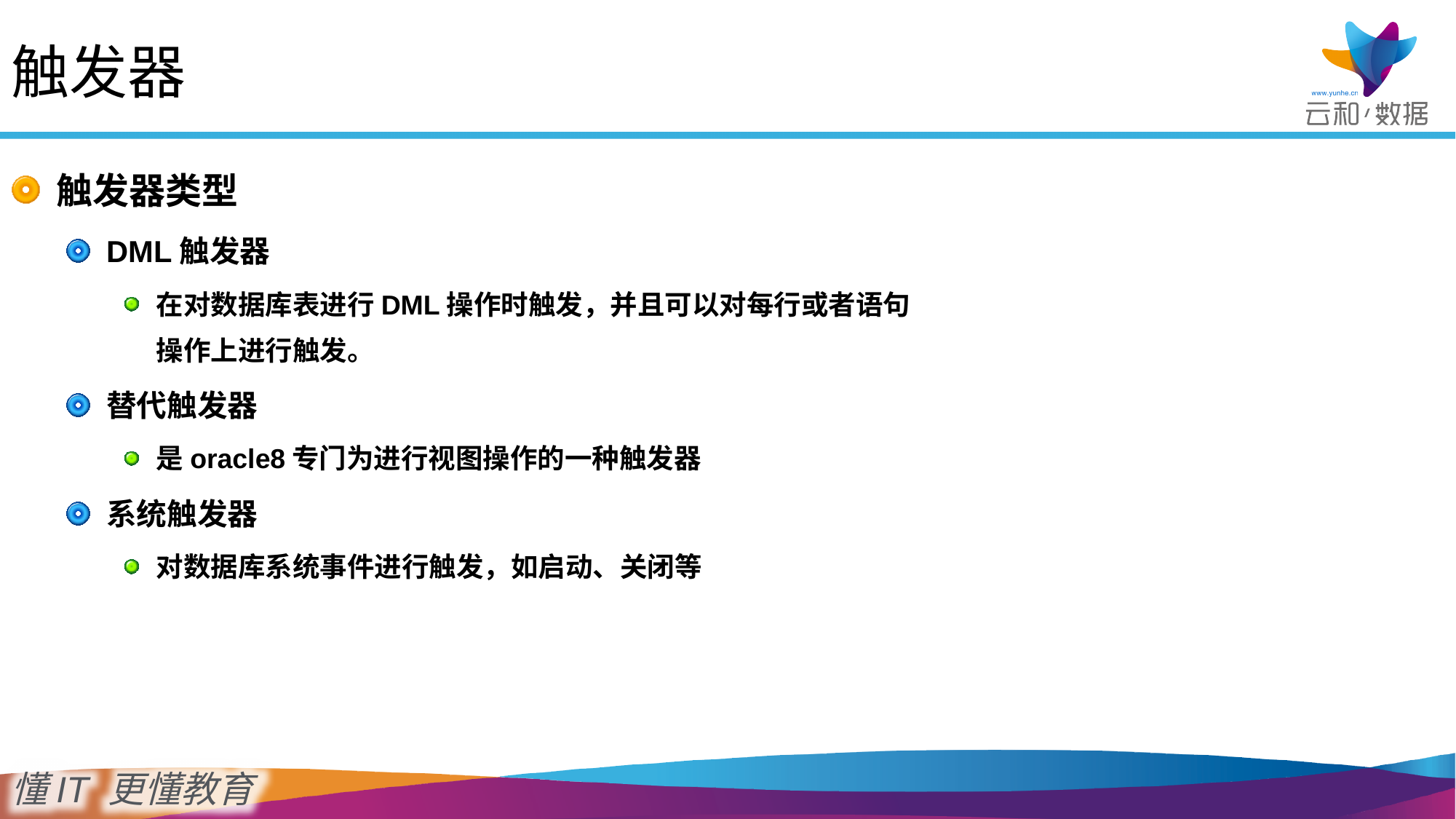

# 触发器
触发器类型
DML触发器
在对数据库表进行DML操作时触发，并且可以对每行或者语句操作上进行触发。
替代触发器
是oracle8专门为进行视图操作的一种触发器
系统触发器
对数据库系统事件进行触发，如启动、关闭等